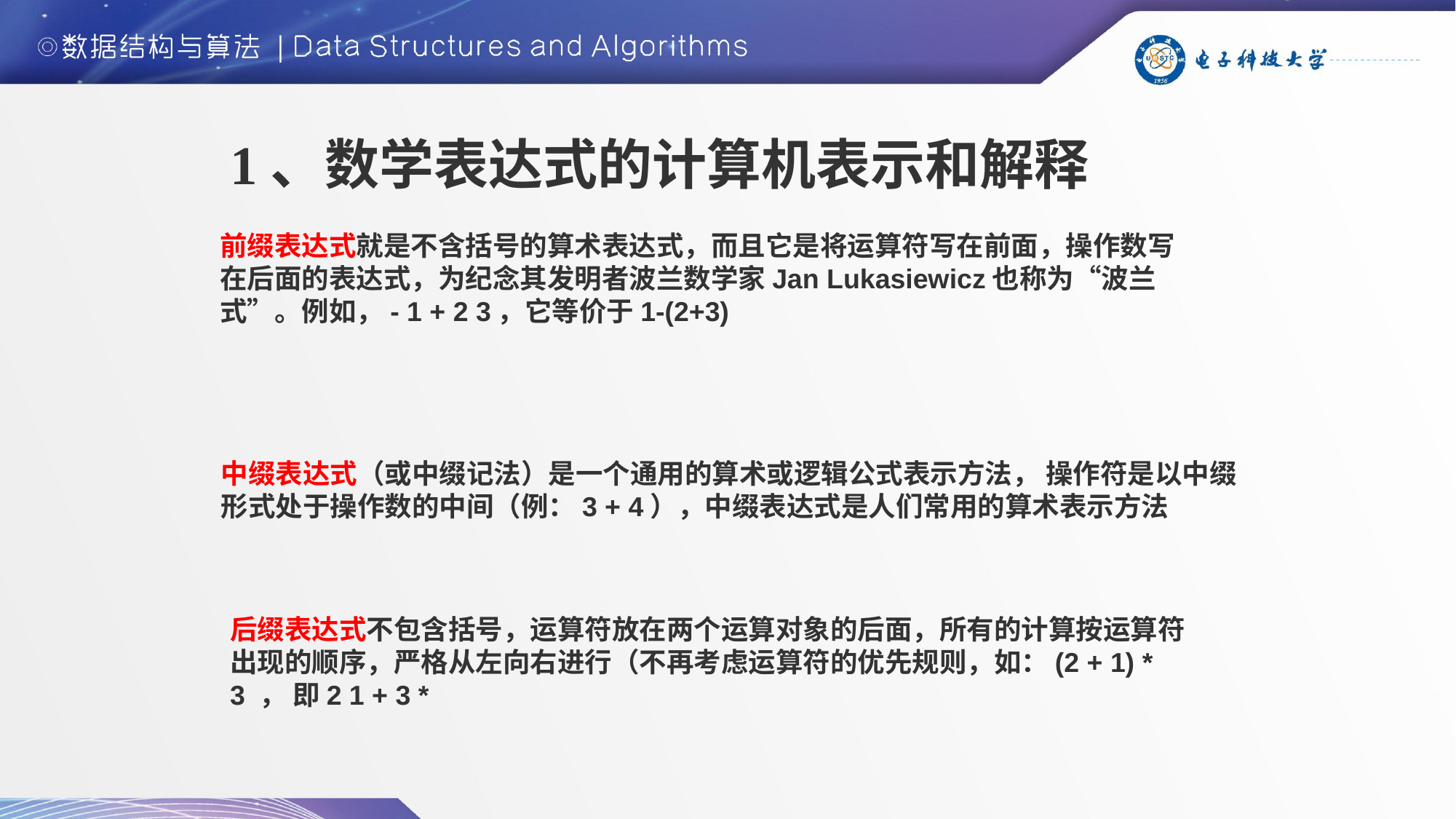

1、数学表达式的计算机表示和解释
前缀表达式就是不含括号的算术表达式，而且它是将运算符写在前面，操作数写在后面的表达式，为纪念其发明者波兰数学家Jan Lukasiewicz也称为“波兰式”。例如，- 1 + 2 3，它等价于1-(2+3)
中缀表达式（或中缀记法）是一个通用的算术或逻辑公式表示方法， 操作符是以中缀形式处于操作数的中间（例：3 + 4），中缀表达式是人们常用的算术表示方法
后缀表达式不包含括号，运算符放在两个运算对象的后面，所有的计算按运算符出现的顺序，严格从左向右进行（不再考虑运算符的优先规则，如：(2 + 1) * 3 ， 即2 1 + 3 *